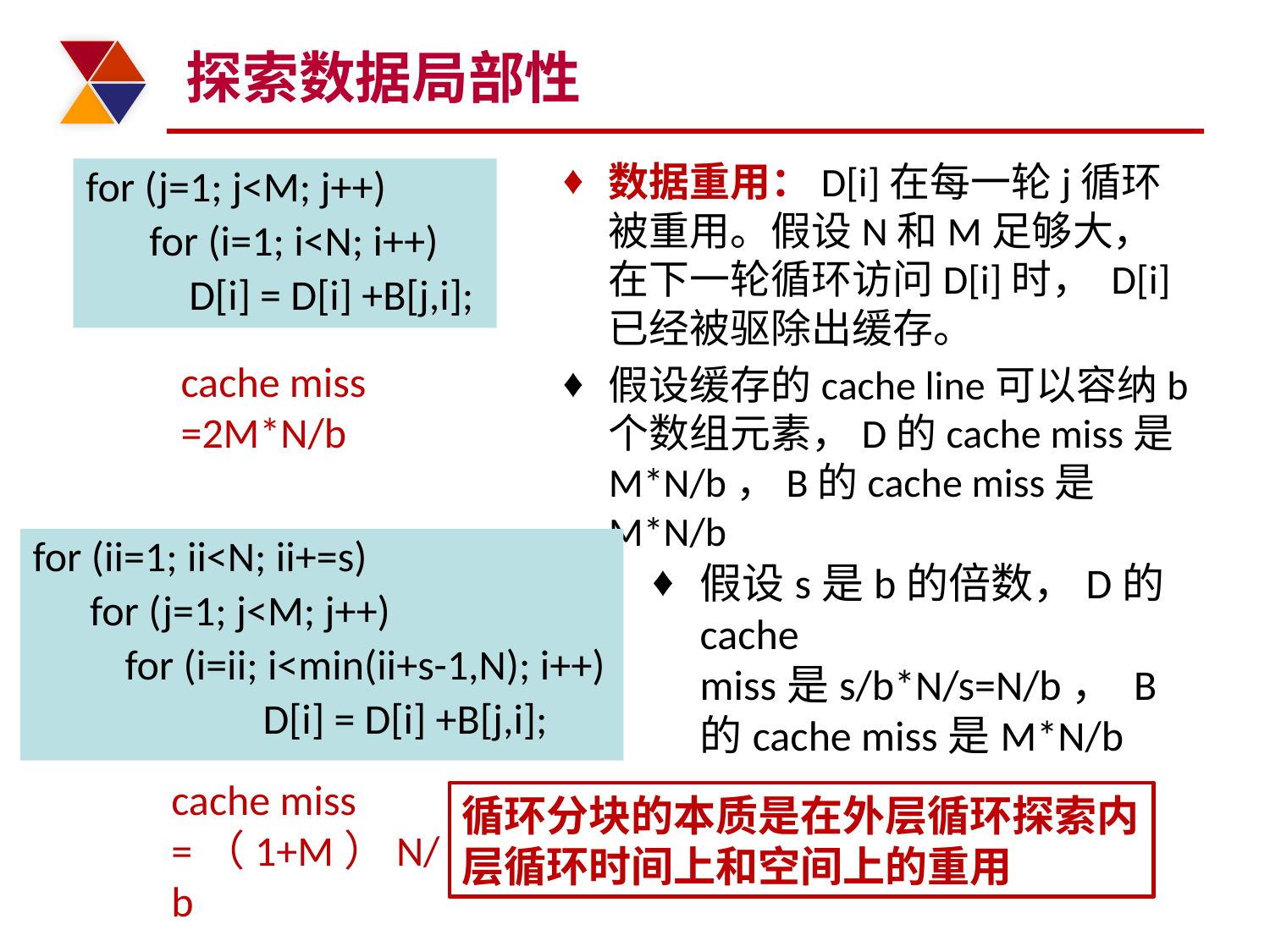

# 探索数据局部性
数据重用：D[i]在每一轮j循环被重用。假设N和M足够大，在下一轮循环访问D[i]时， D[i]已经被驱除出缓存。
假设缓存的cache line可以容纳b个数组元素，D的cache miss是M*N/b，B的cache miss是M*N/b
for (j=1; j<M; j++)
for (i=1; i<N; i++)
	D[i] = D[i] +B[j,i];
cache miss
=2M*N/b
for (ii=1; ii<N; ii+=s)
      for (j=1; j<M; j++)
   for (i=ii; i<min(ii+s-1,N); i++)
		D[i] = D[i] +B[j,i];
假设s是b的倍数，D的cache miss是s/b*N/s=N/b， B的cache miss是M*N/b
cache miss
=（1+M）N/b
循环分块的本质是在外层循环探索内层循环时间上和空间上的重用